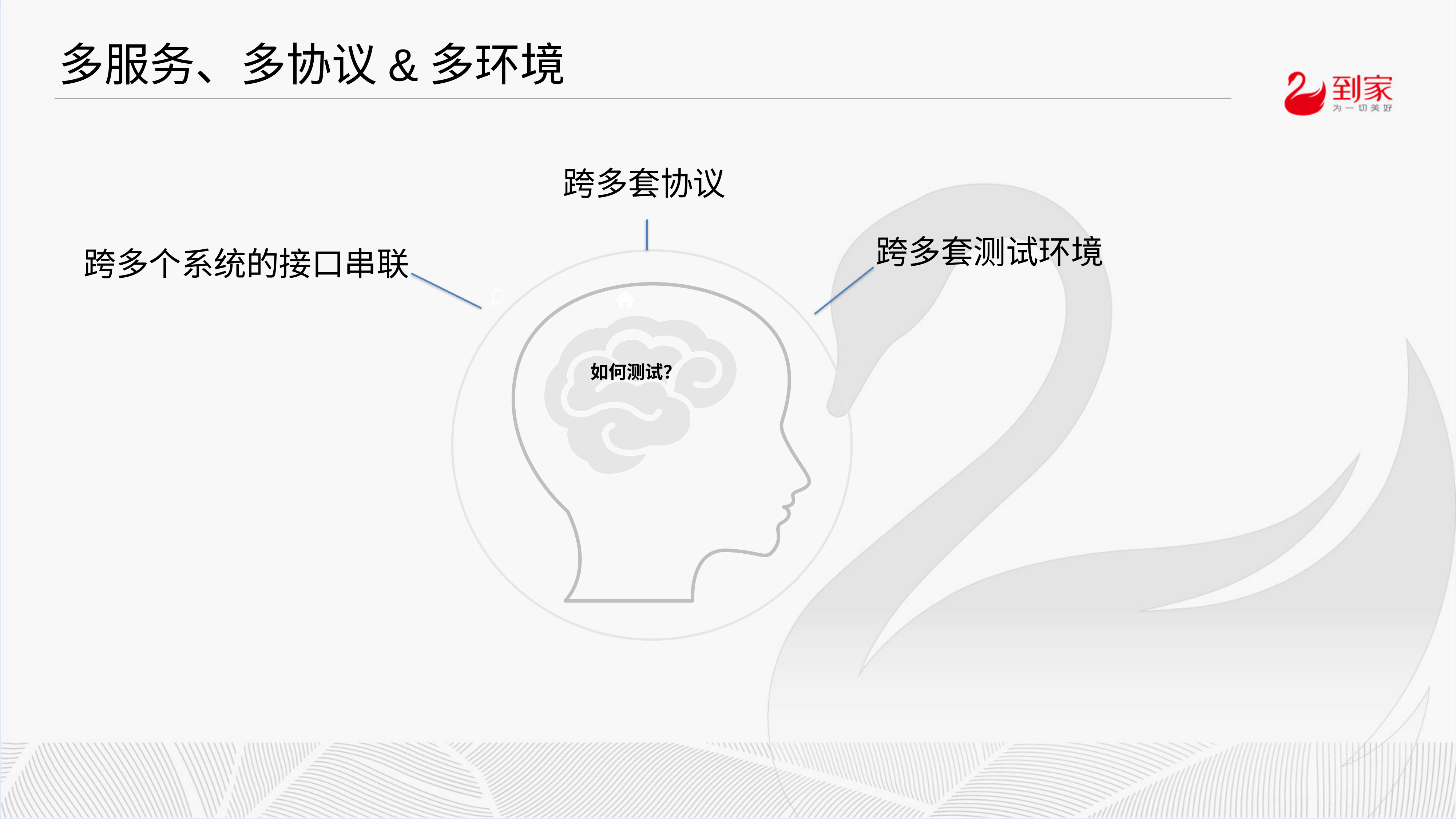

# 多服务、多协议&多环境
跨多套协议
跨多套测试环境
跨多个系统的接口串联

如何测试？